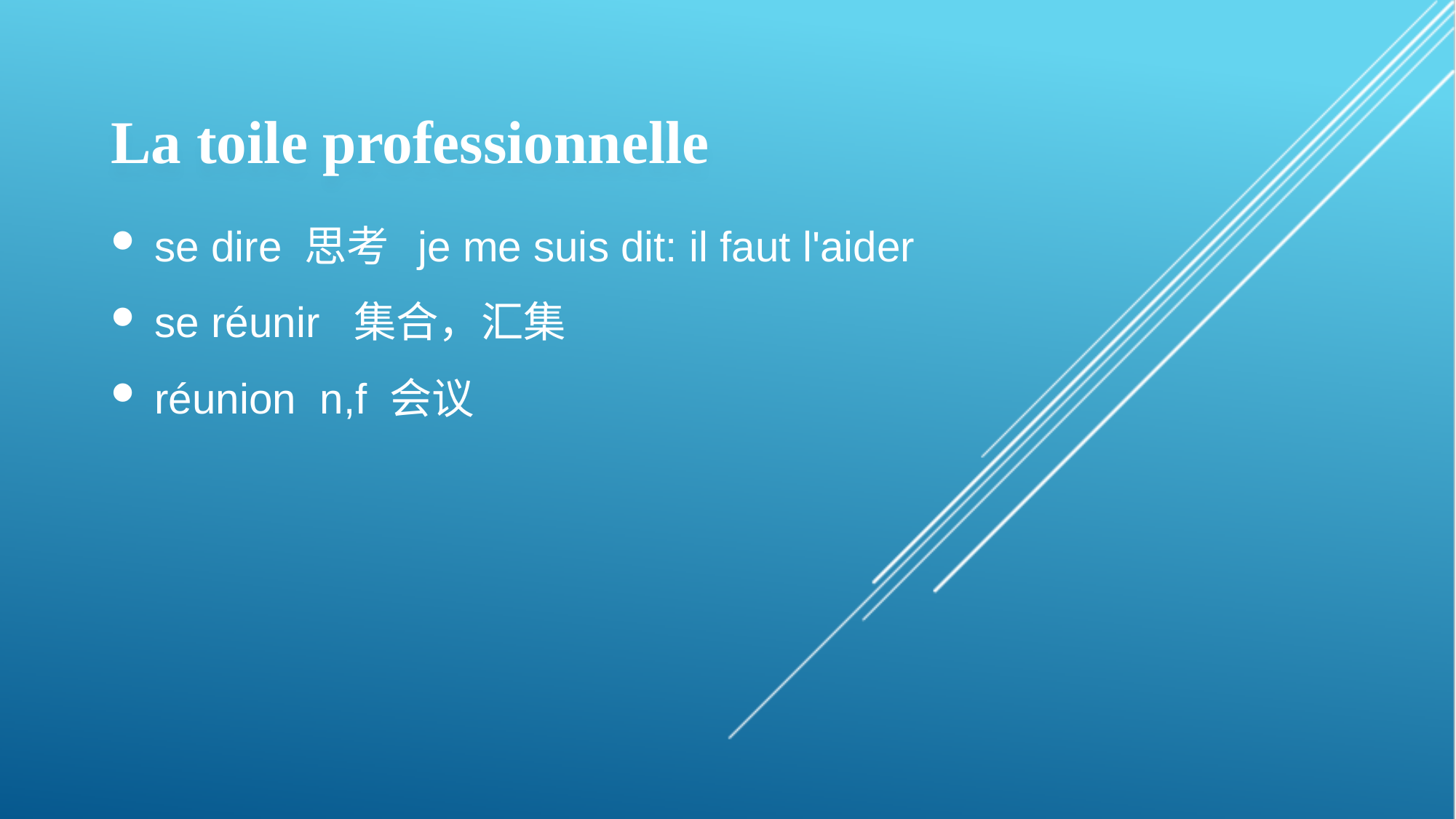

# La toile professionnelle
 se dire 思考  je me suis dit: il faut l'aider
 se réunir  集合，汇集
 réunion  n,f 会议